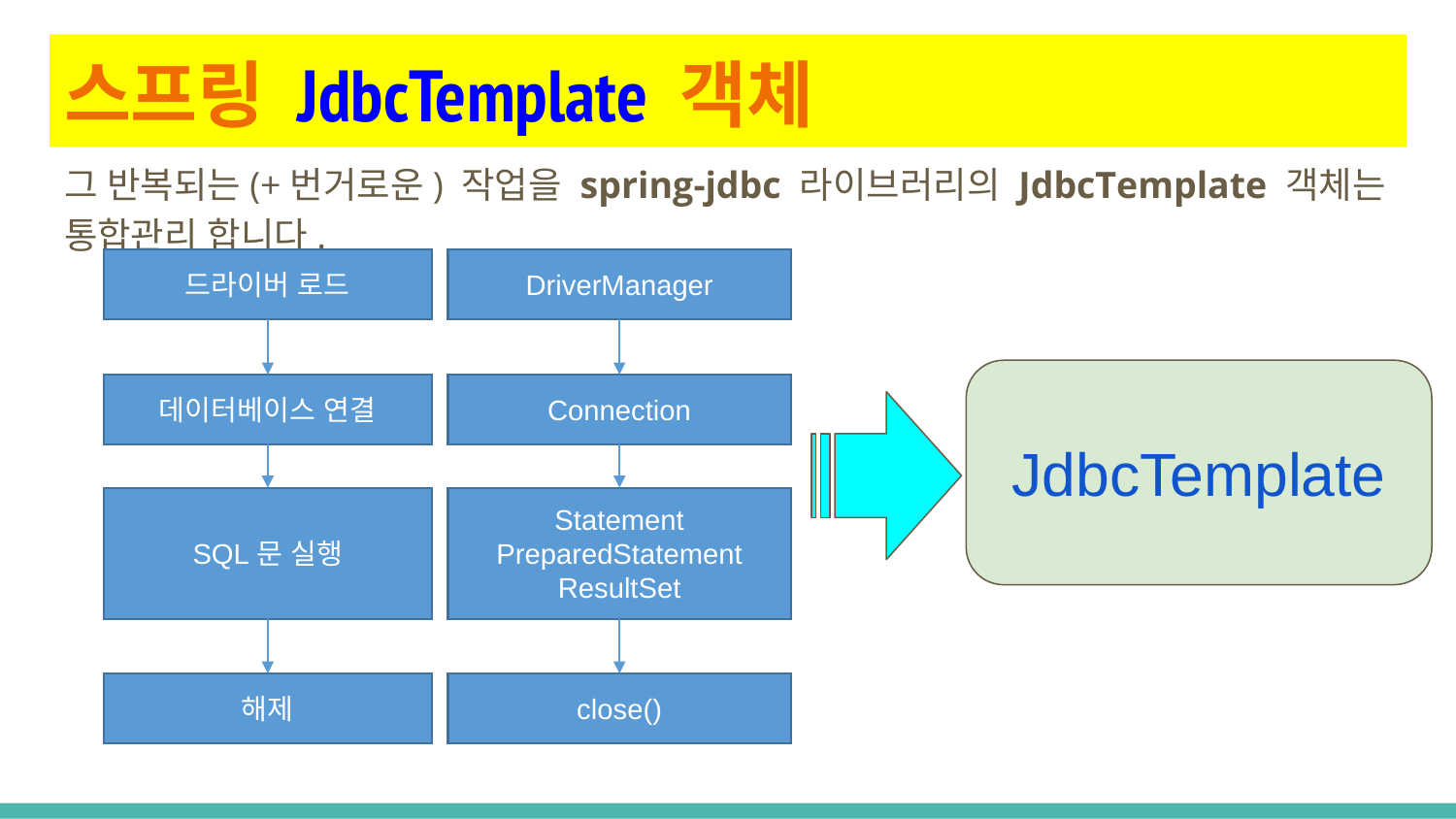

# 스프링 JdbcTemplate 객체
그 반복되는(+번거로운) 작업을 spring-jdbc 라이브러리의 JdbcTemplate 객체는 통합관리 합니다.
DriverManager
드라이버 로드
JdbcTemplate
Connection
데이터베이스 연결

Statement
PreparedStatement
ResultSet
SQL문 실행
해제
close()